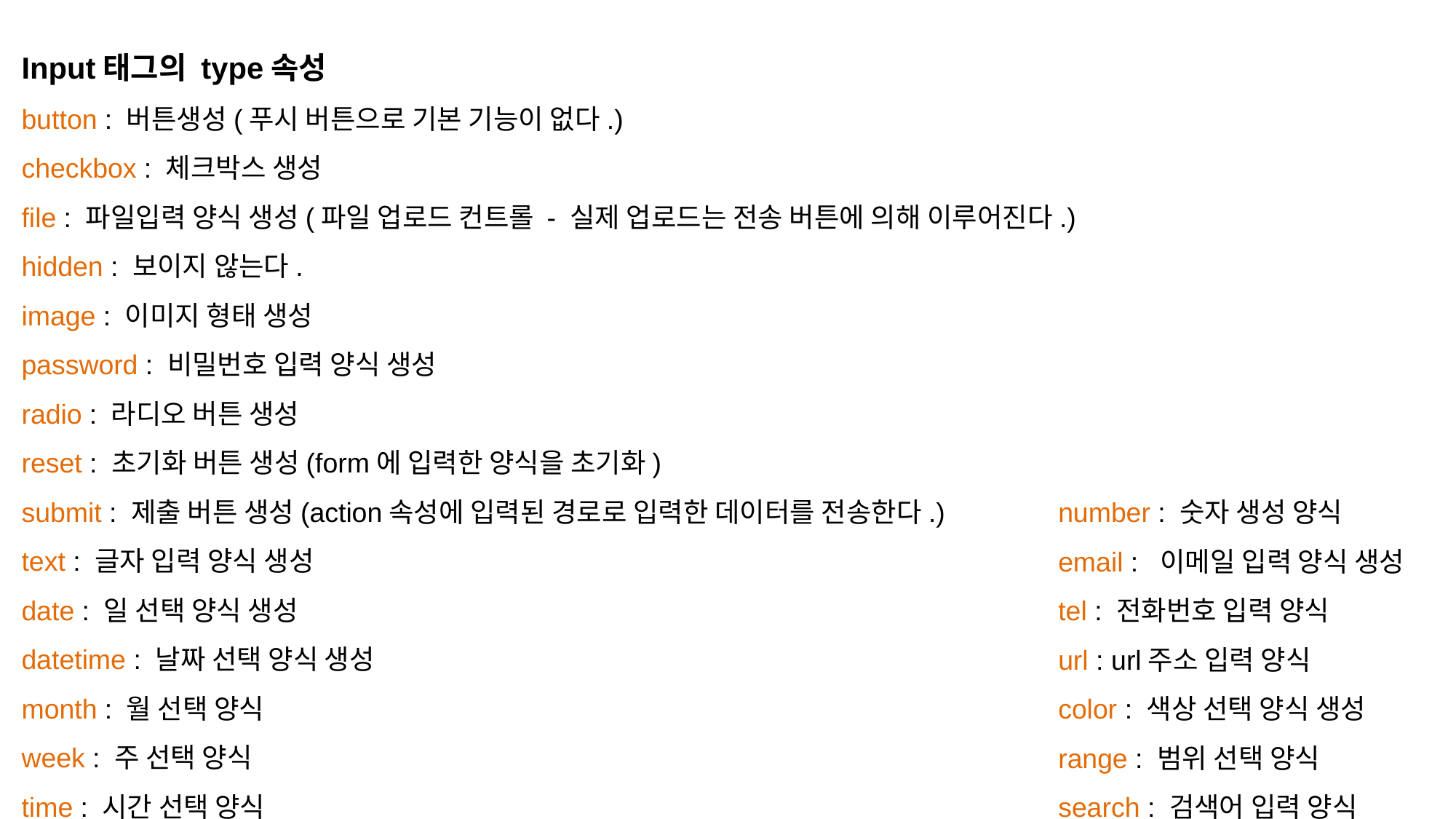

Input태그의 type속성
button : 버튼생성(푸시 버튼으로 기본 기능이 없다.)
checkbox : 체크박스 생성
file : 파일입력 양식 생성(파일 업로드 컨트롤 - 실제 업로드는 전송 버튼에 의해 이루어진다.)
hidden : 보이지 않는다.
image : 이미지 형태 생성
password : 비밀번호 입력 양식 생성
radio : 라디오 버튼 생성
reset : 초기화 버튼 생성(form에 입력한 양식을 초기화)
submit : 제출 버튼 생성(action속성에 입력된 경로로 입력한 데이터를 전송한다.)
text : 글자 입력 양식 생성
date : 일 선택 양식 생성
datetime : 날짜 선택 양식 생성
month : 월 선택 양식
week : 주 선택 양식
time : 시간 선택 양식
number : 숫자 생성 양식
email :  이메일 입력 양식 생성
tel : 전화번호 입력 양식
url : url주소 입력 양식
color : 색상 선택 양식 생성
range : 범위 선택 양식
search : 검색어 입력 양식